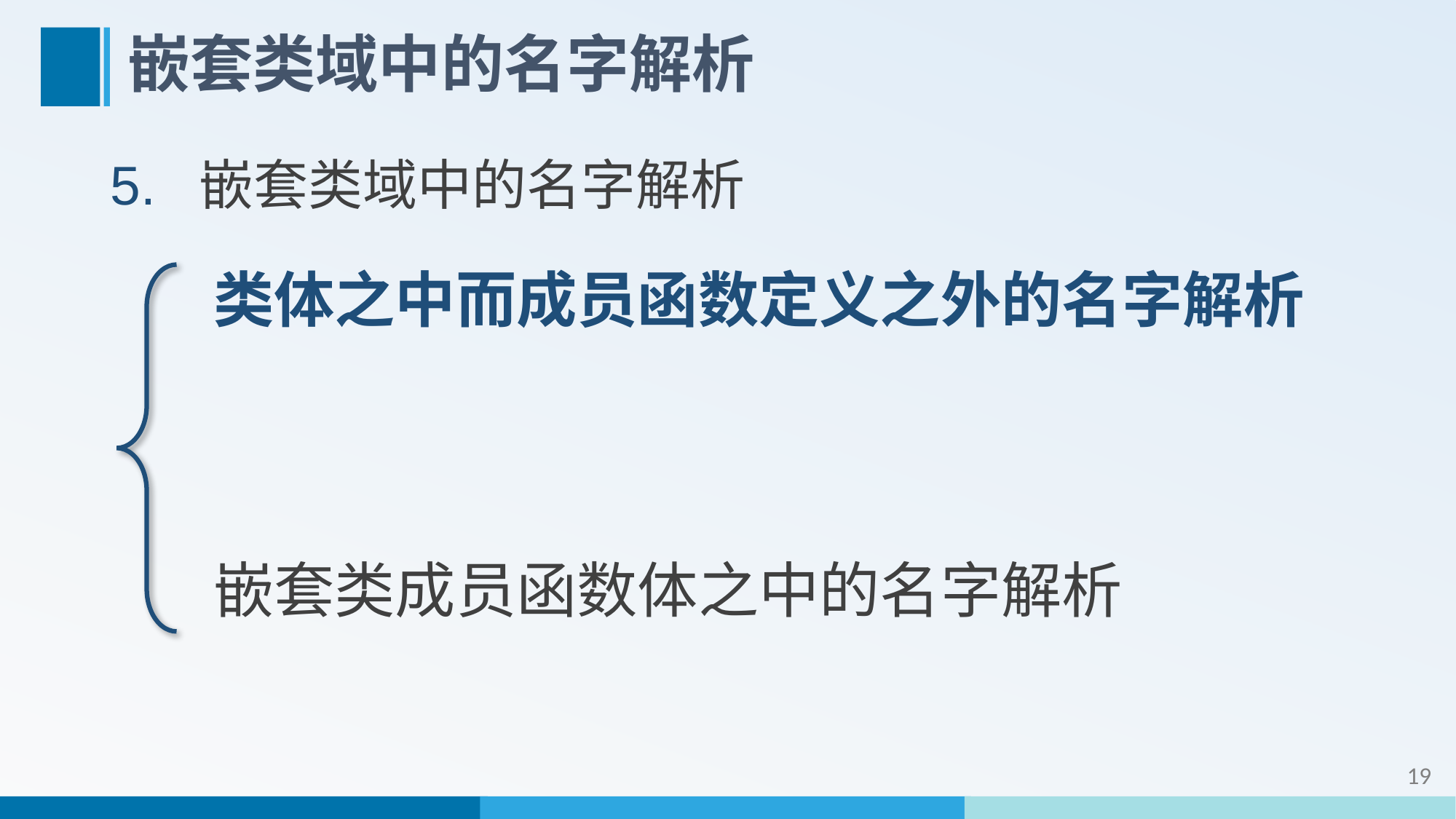

# 嵌套类域中的名字解析
嵌套类域中的名字解析
类体之中而成员函数定义之外的名字解析

嵌套类成员函数体之中的名字解析